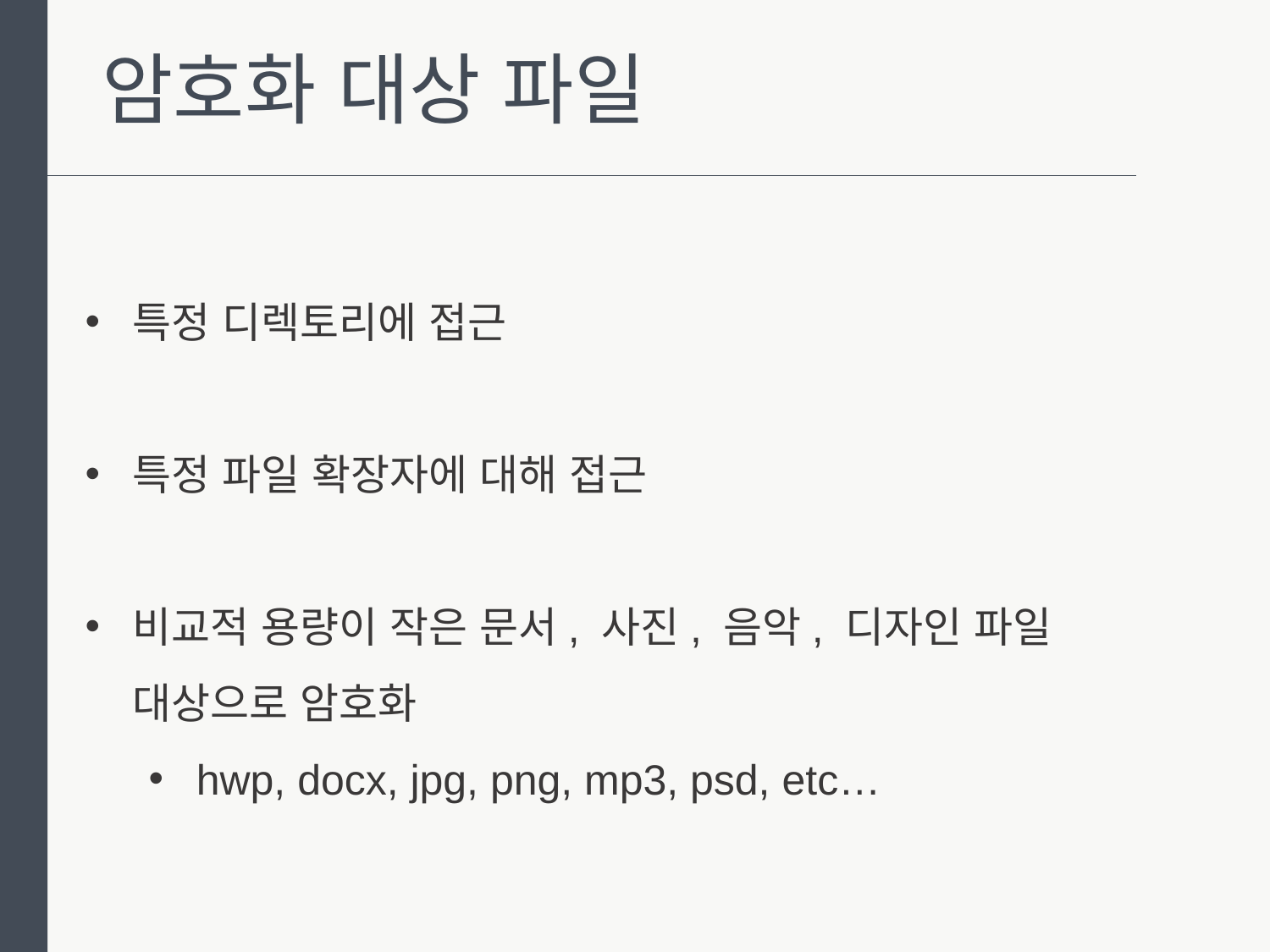

암호화 대상 파일
특정 디렉토리에 접근

특정 파일 확장자에 대해 접근

비교적 용량이 작은 문서, 사진, 음악, 디자인 파일
대상으로 암호화
hwp, docx, jpg, png, mp3, psd, etc…